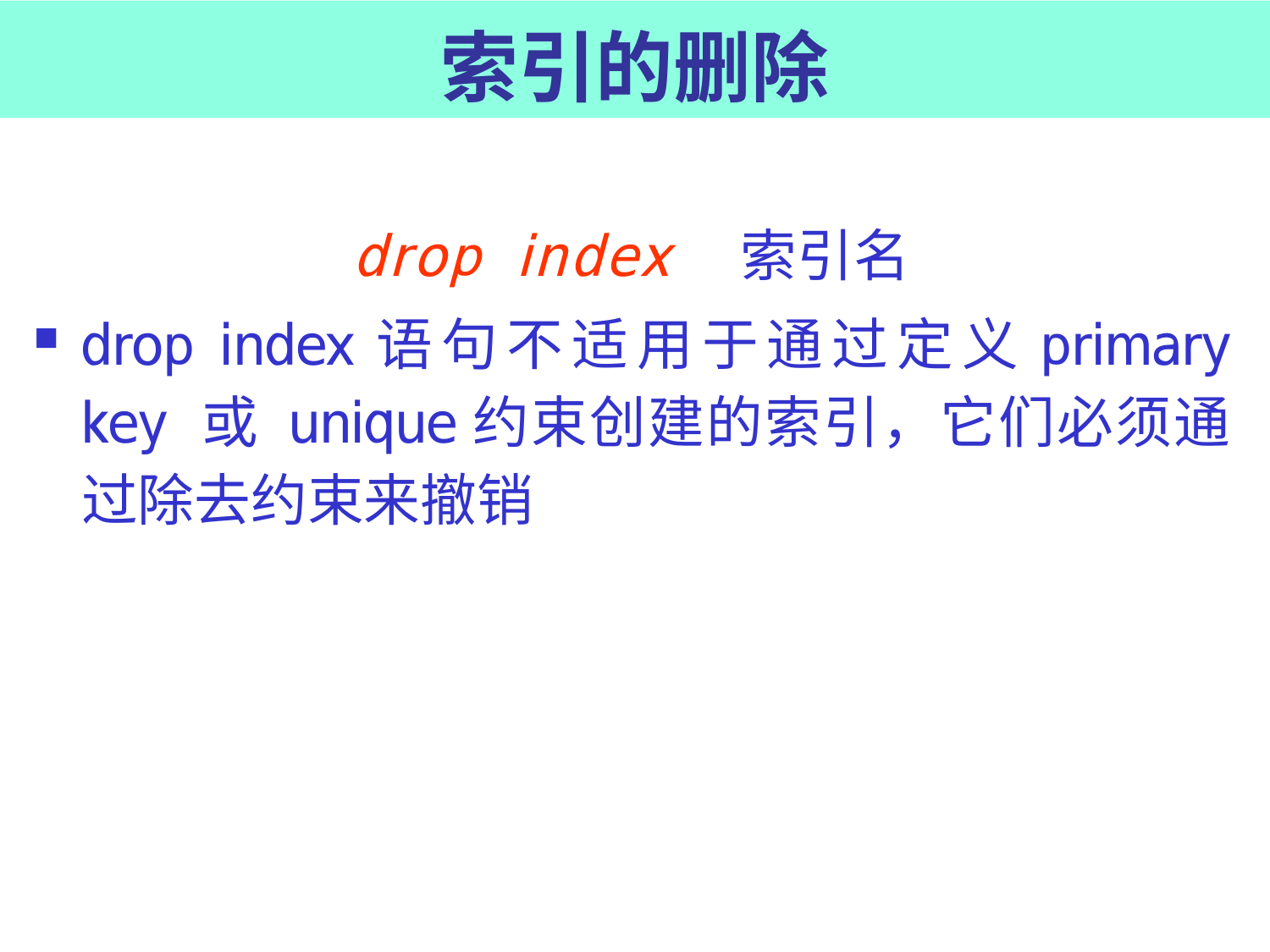

# 索引的删除
drop  index   索引名
drop index语句不适用于通过定义primary key 或 unique约束创建的索引，它们必须通过除去约束来撤销